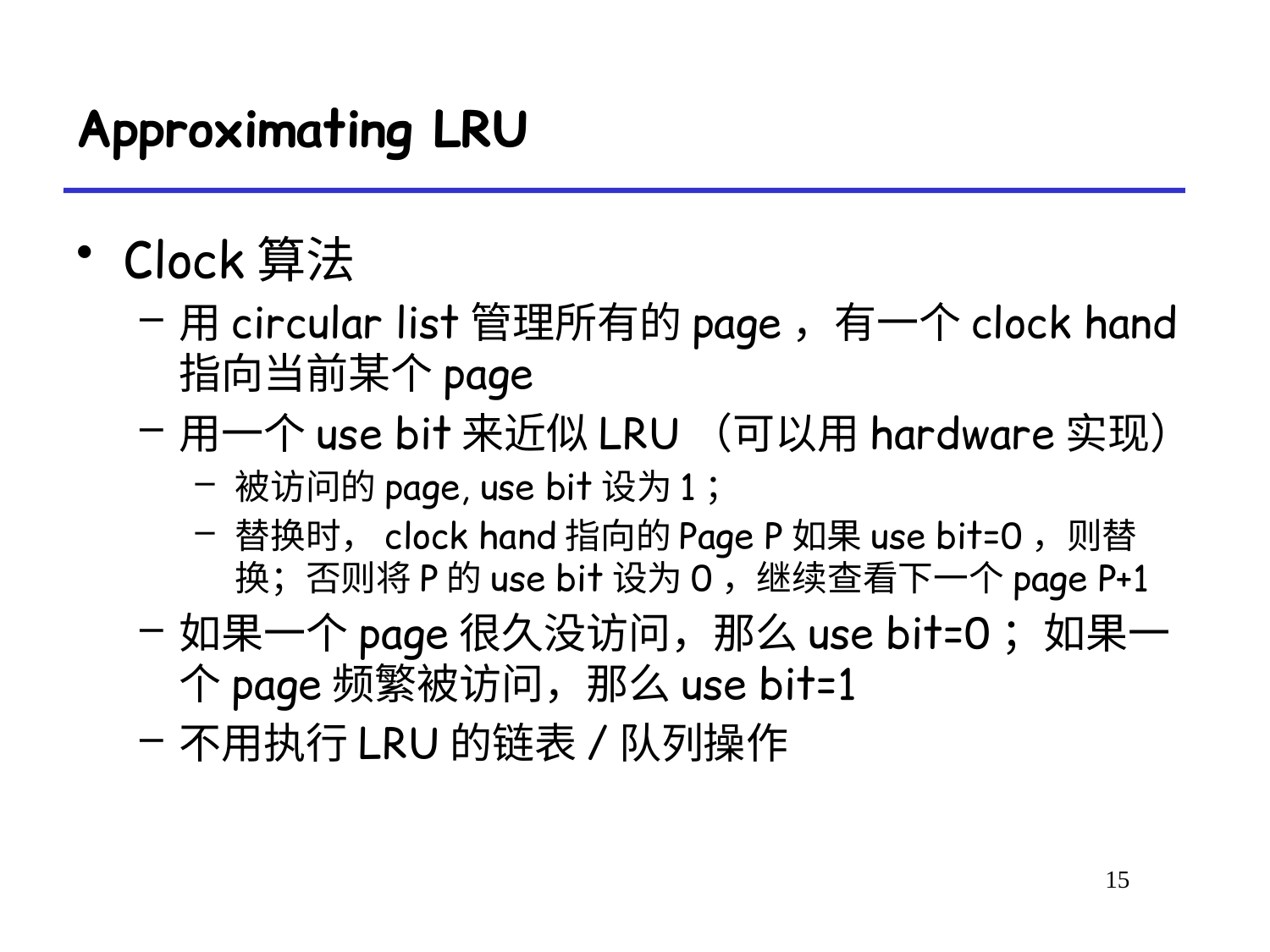

# Approximating LRU
Clock算法
用circular list管理所有的page，有一个clock hand指向当前某个page
用一个use bit来近似LRU（可以用hardware实现）
被访问的page, use bit设为1；
替换时，clock hand指向的Page P如果use bit=0，则替换；否则将P的use bit设为0，继续查看下一个page P+1
如果一个page很久没访问，那么use bit=0；如果一个page频繁被访问，那么use bit=1
不用执行LRU的链表/队列操作
15